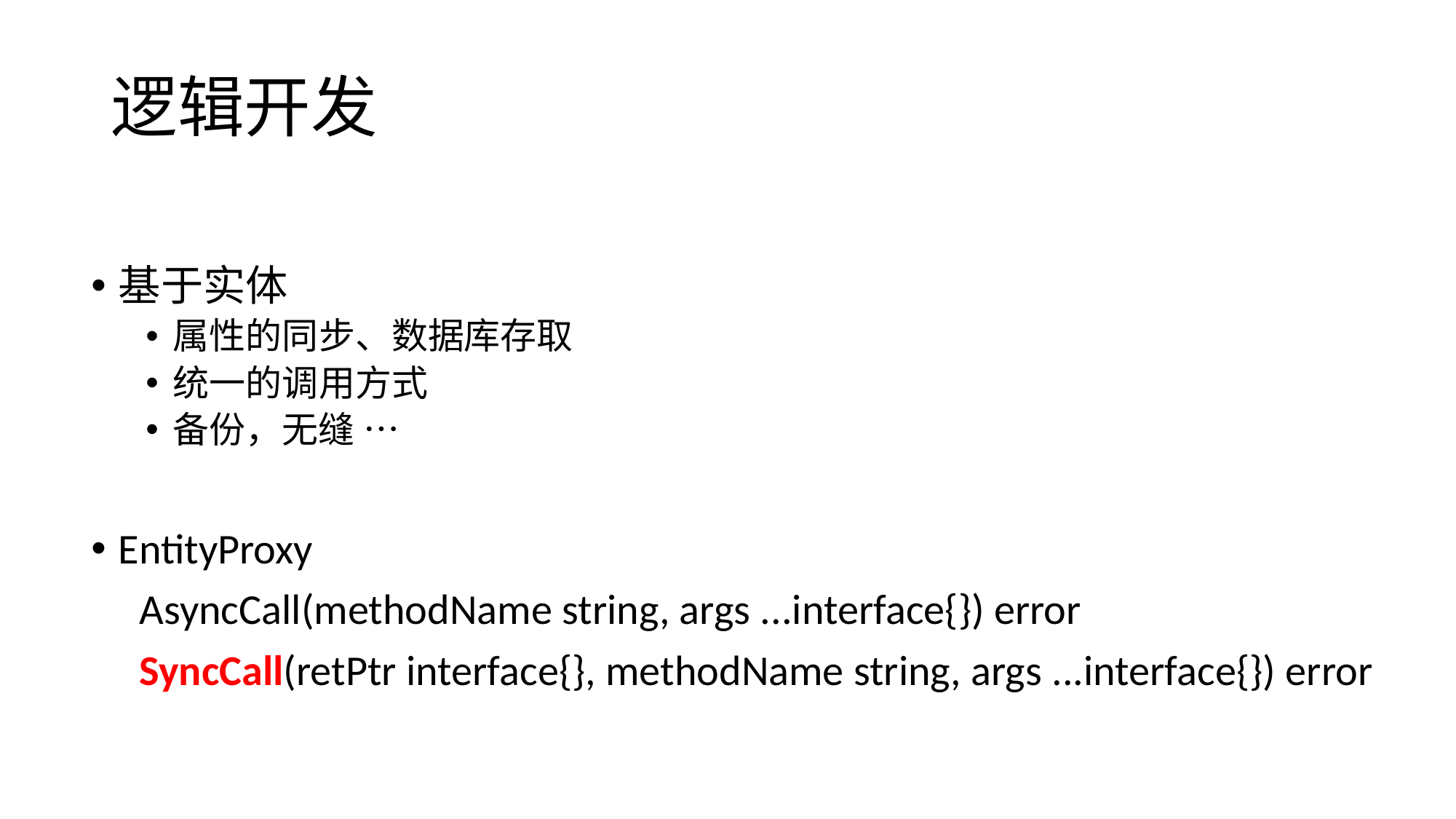

# 逻辑开发
基于实体
属性的同步、数据库存取
统一的调用方式
备份，无缝 …

EntityProxy
     AsyncCall(methodName string, args ...interface{}) error
     SyncCall(retPtr interface{}, methodName string, args ...interface{}) error